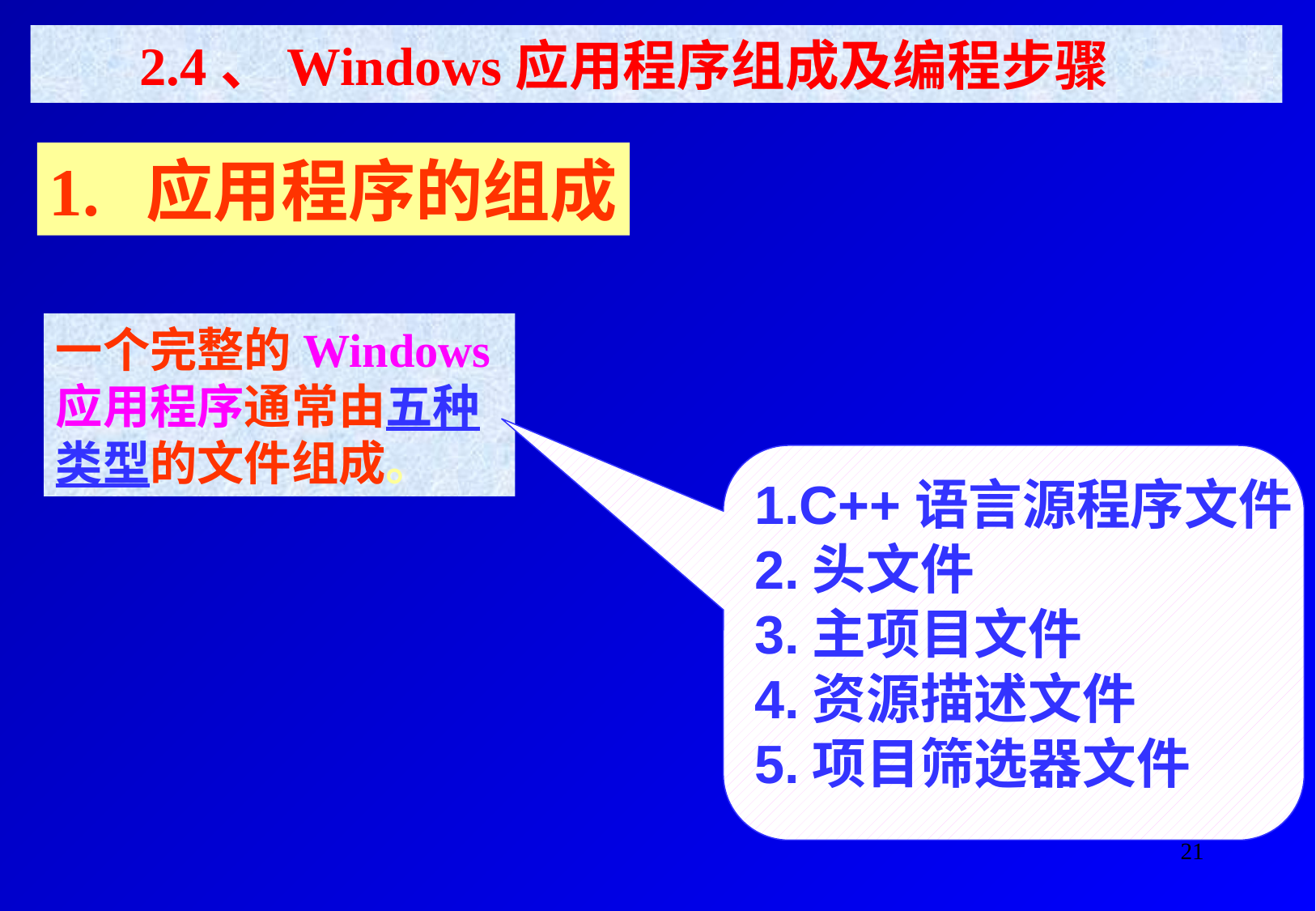

2.4、Windows应用程序组成及编程步骤
1.  应用程序的组成
一个完整的Windows应用程序通常由五种类型的文件组成。
1.C++语言源程序文件
2.头文件
3.主项目文件
4.资源描述文件
5.项目筛选器文件
21